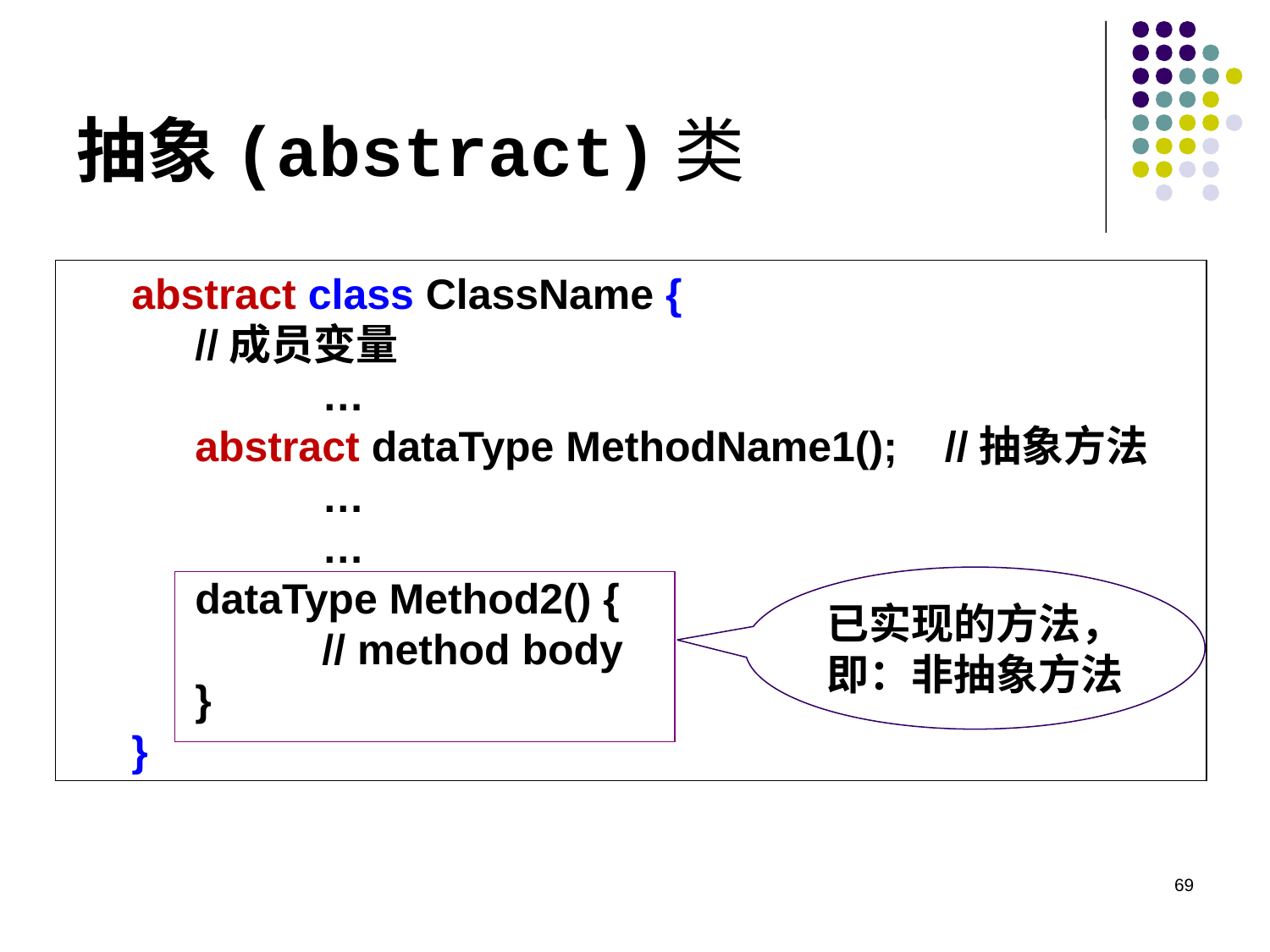

# 抽象(abstract)类
abstract class ClassName {
	//成员变量
		…
	abstract dataType MethodName1();    //抽象方法
	 	…
	 	…
	dataType Method2() {
	// method body
	}
}
已实现的方法，即：非抽象方法

69